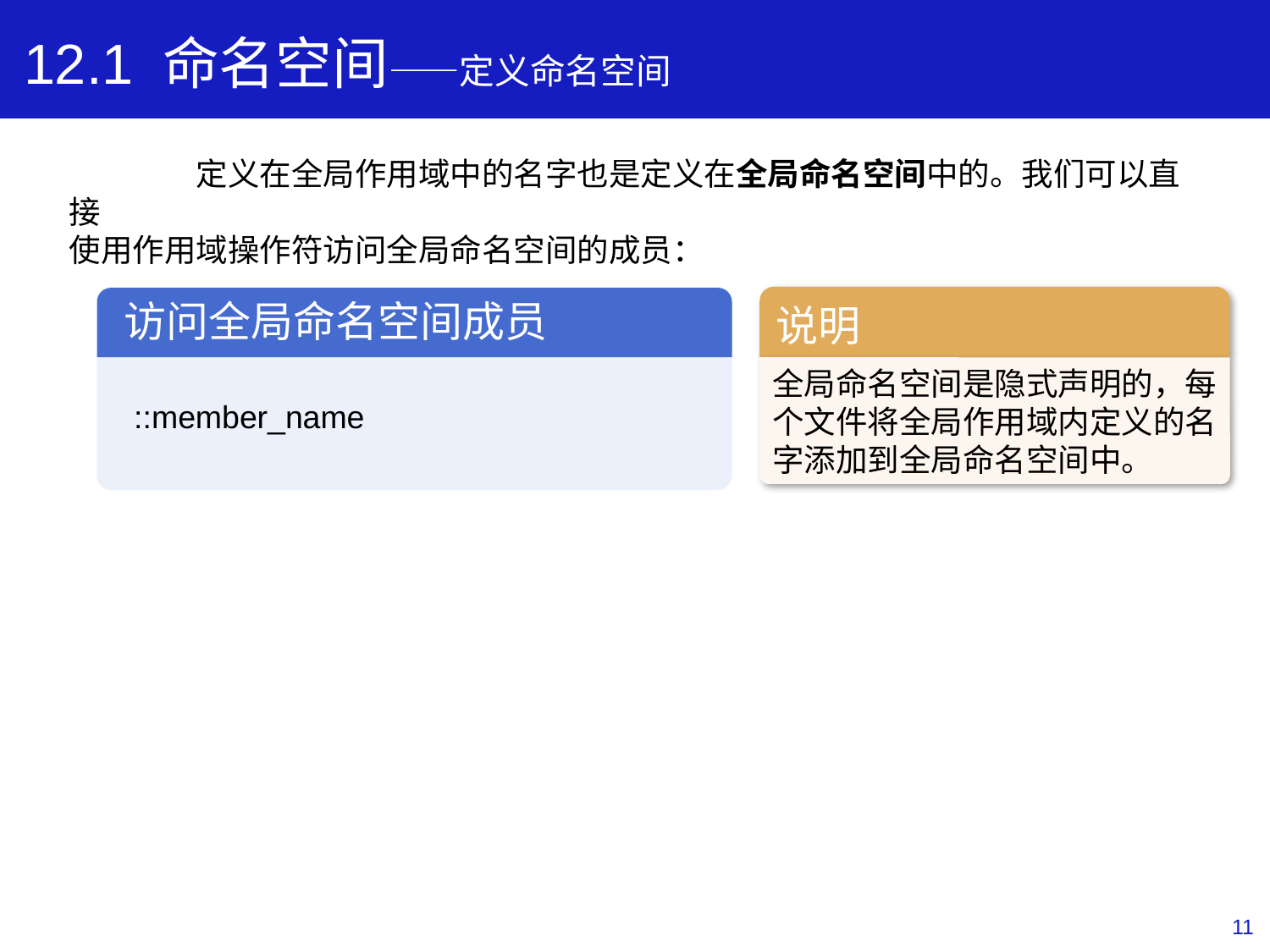

12.1 命名空间——定义命名空间
	定义在全局作用域中的名字也是定义在全局命名空间中的。我们可以直接
使用作用域操作符访问全局命名空间的成员：

访问全局命名空间成员
说明
全局命名空间是隐式声明的，每个文件将全局作用域内定义的名字添加到全局命名空间中。
::member_name
11